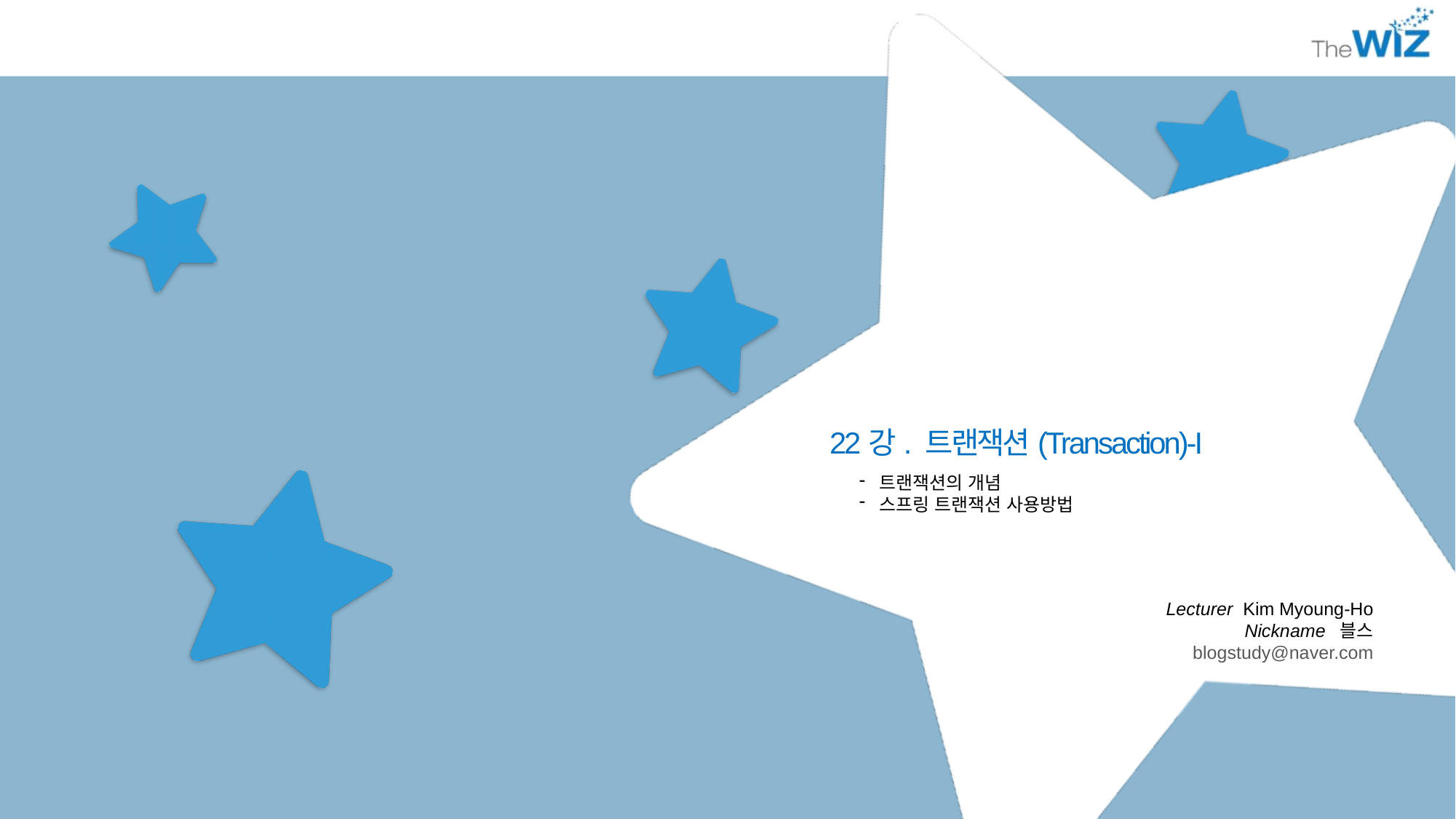

22강. 트랜잭션(Transaction)-I
트랜잭션의 개념
스프링 트랜잭션 사용방법
Lecturer  Kim Myoung-Ho
Nickname  블스
blogstudy@naver.com